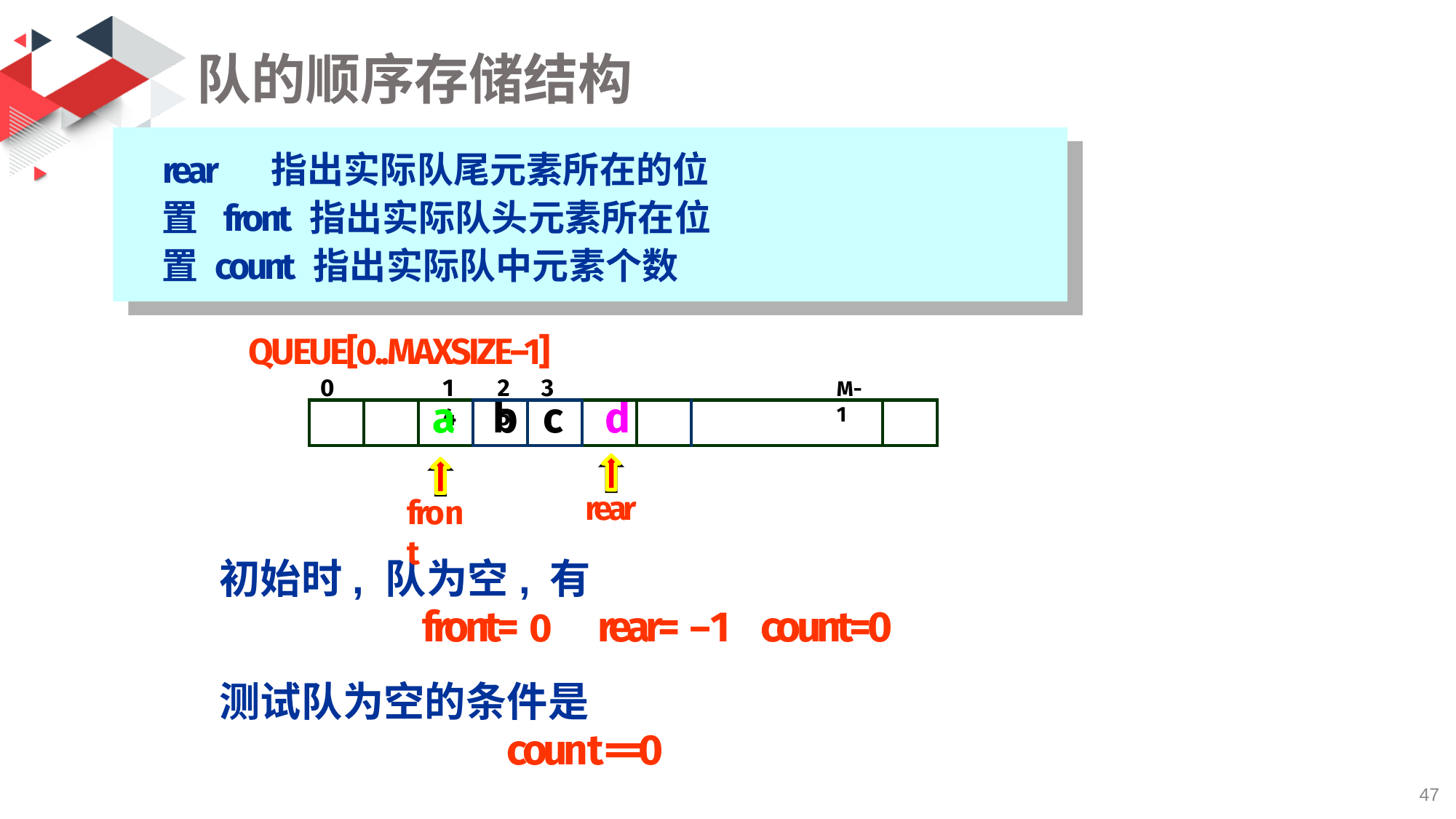

# 队的顺序存储结构

rear	指出实际队尾元素所在的位置  front 指出实际队头元素所在位置 count 指出实际队中元素个数

QUEUE[0..MAXSIZE–1]
0	1	2	3	4	5
M-1
|  |  | a | b | c | d |  |  |  |
| --- | --- | --- | --- | --- | --- | --- | --- | --- |

rear
front
初始时,	队为空,	有
front= 0
测试队为空的条件是
rear= –1	count=0
count==0
47